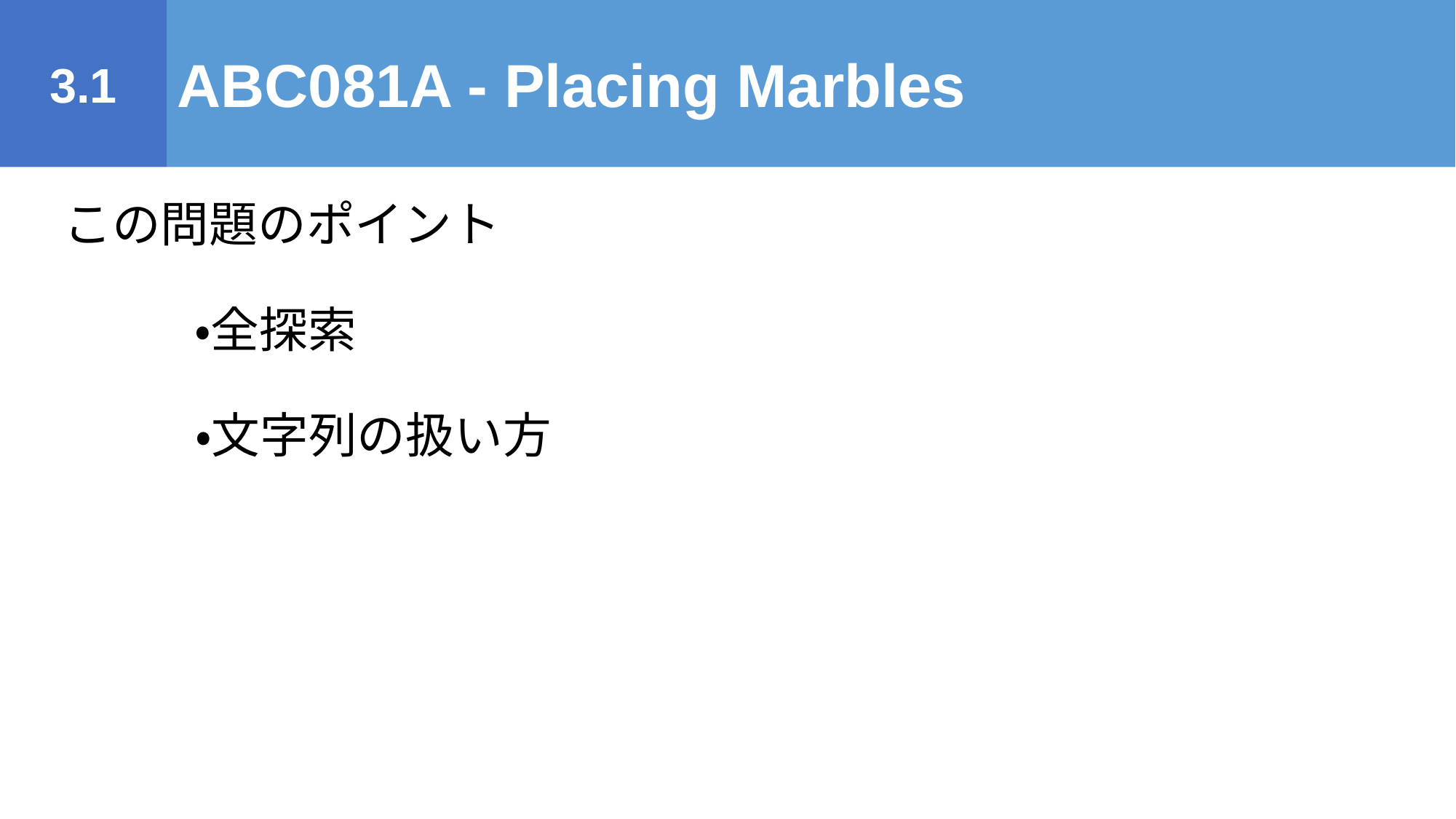

3.1
ABC081A - Placing Marbles
この問題のポイント
・全探索
・文字列の扱い方